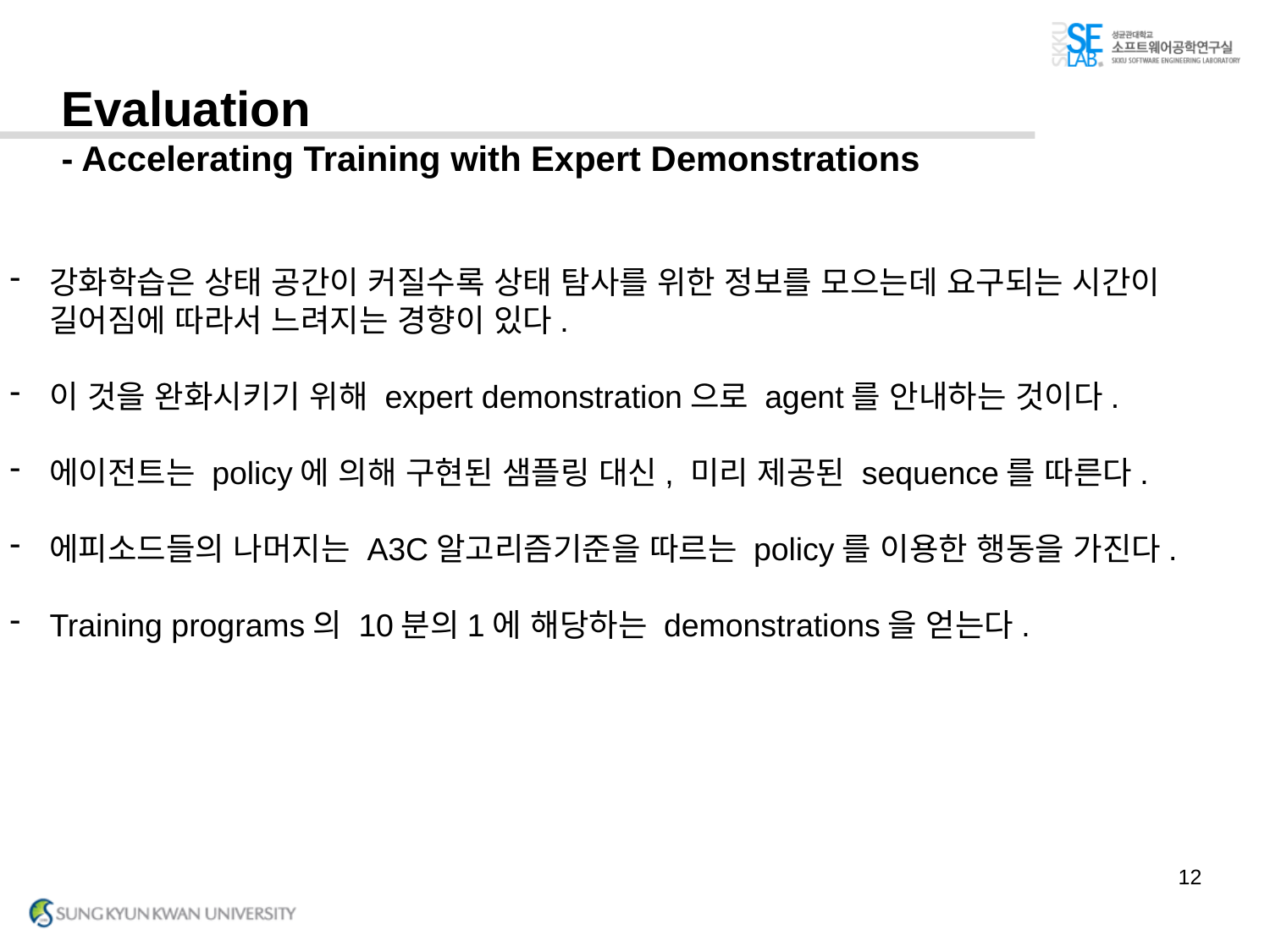

# Evaluation - Accelerating Training with Expert Demonstrations
강화학습은 상태 공간이 커질수록 상태 탐사를 위한 정보를 모으는데 요구되는 시간이 길어짐에 따라서 느려지는 경향이 있다.

이 것을 완화시키기 위해 expert demonstration으로 agent를 안내하는 것이다.

에이전트는 policy에 의해 구현된 샘플링 대신, 미리 제공된 sequence를 따른다.

에피소드들의 나머지는 A3C알고리즘기준을 따르는 policy를 이용한 행동을 가진다.

Training programs의 10분의1에 해당하는 demonstrations을 얻는다.

12